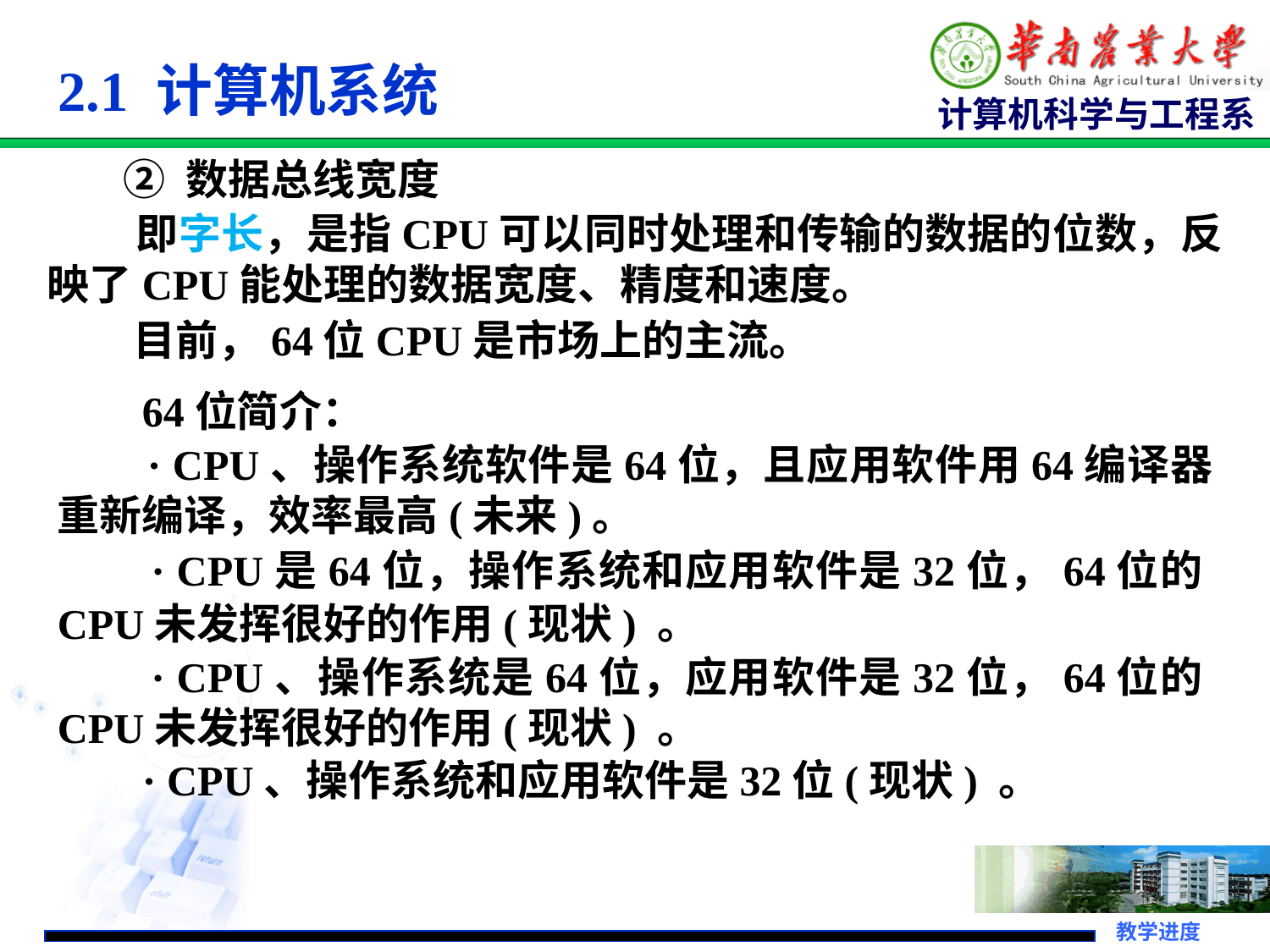

# 2.1 计算机系统
        ② 数据总线宽度
        即字长，是指CPU可以同时处理和传输的数据的位数，反映了CPU能处理的数据宽度、精度和速度。
        目前，64位CPU是市场上的主流。
        64位简介：
        · CPU、操作系统软件是64位，且应用软件用64编译器重新编译，效率最高(未来)。
        · CPU是64位，操作系统和应用软件是32位，64位的CPU未发挥很好的作用(现状) 。
        · CPU、操作系统是64位，应用软件是32位，64位的CPU未发挥很好的作用(现状) 。
        · CPU、操作系统和应用软件是32位(现状) 。